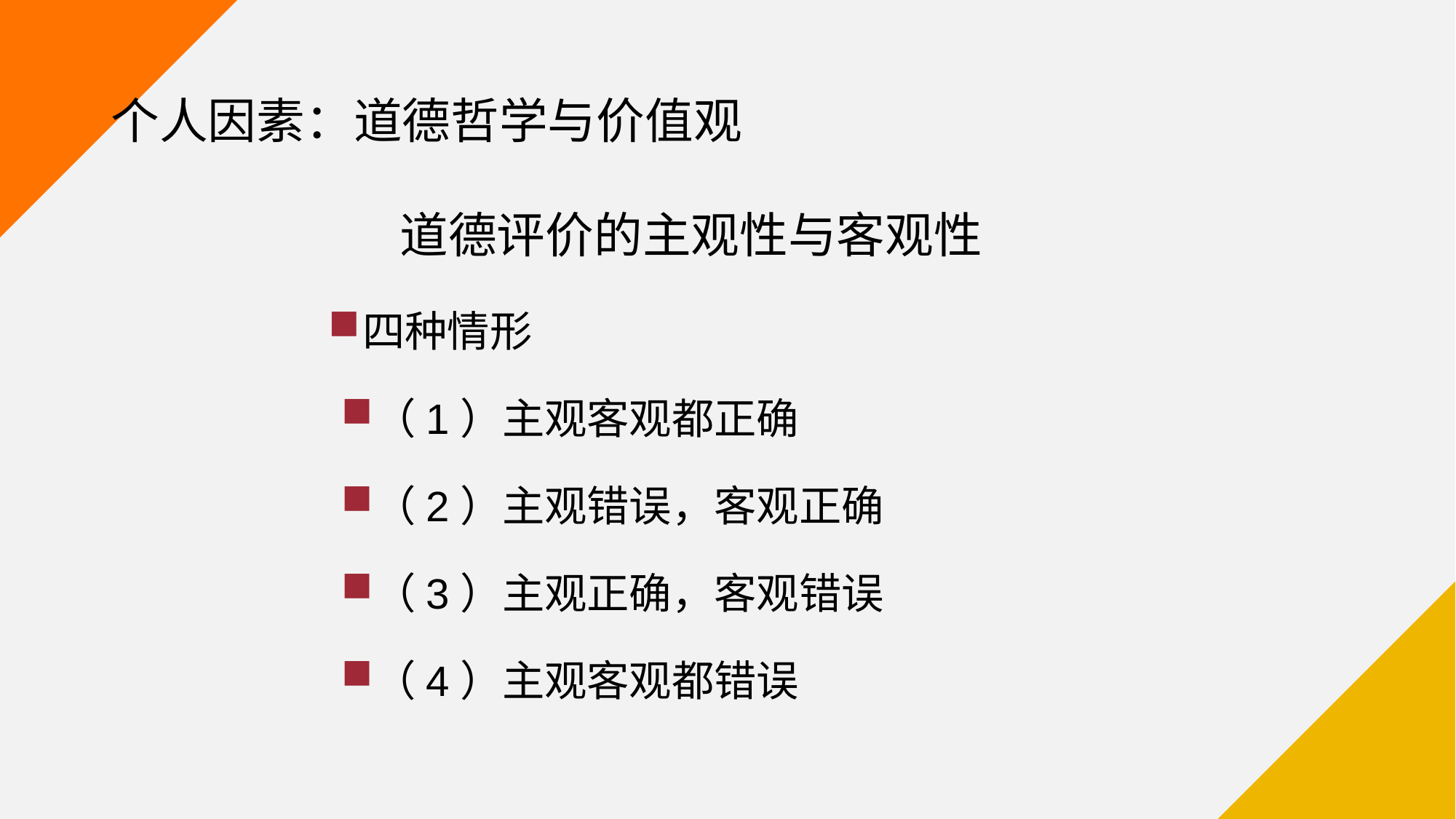

# 个人因素：道德哲学与价值观
道德评价的主观性与客观性
四种情形
（1）主观客观都正确
（2）主观错误，客观正确
（3）主观正确，客观错误
（4）主观客观都错误